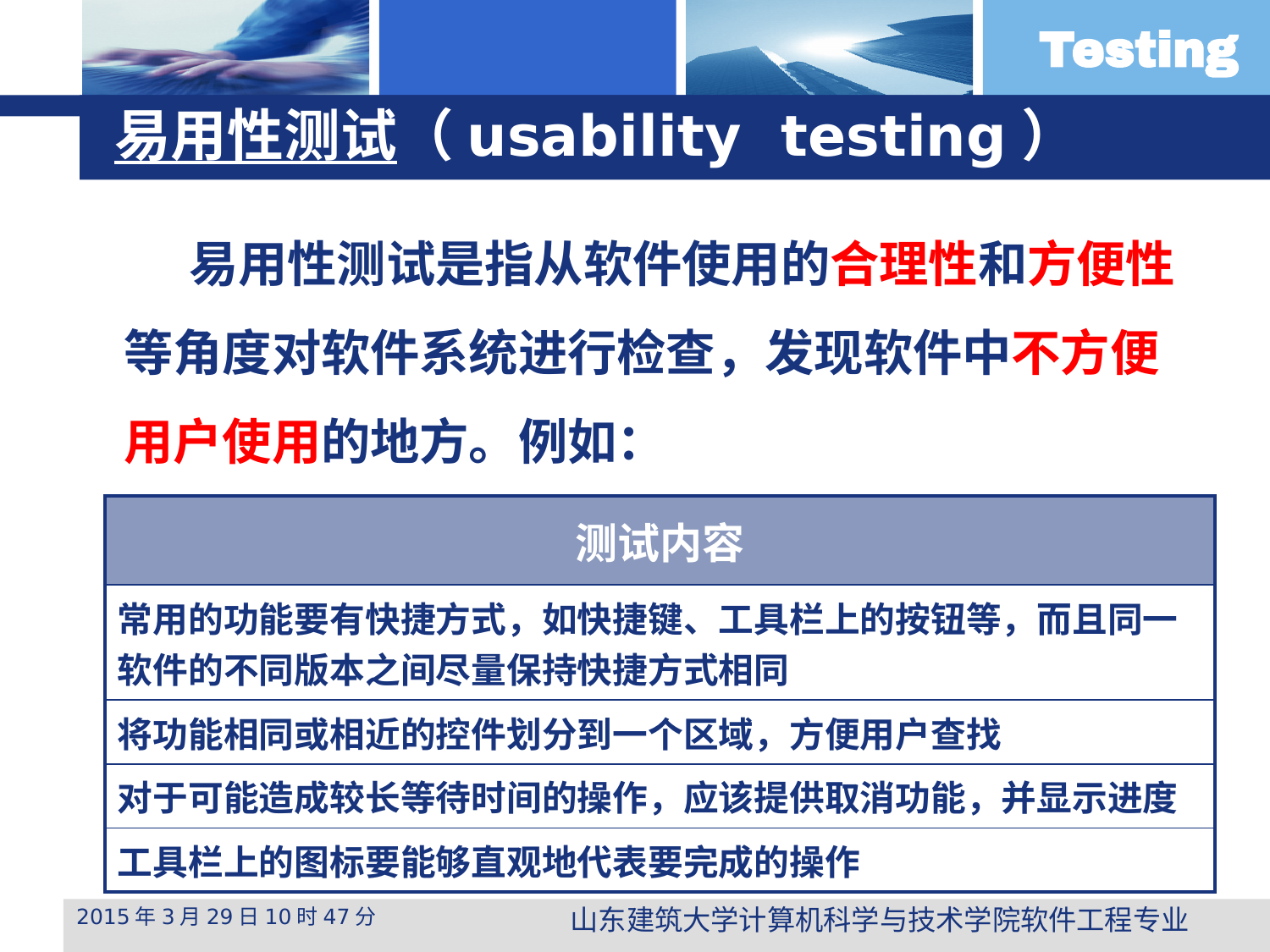

# 易用性测试（usability  testing）
         易用性测试是指从软件使用的合理性和方便性等角度对软件系统进行检查，发现软件中不方便用户使用的地方。例如：
| 测试内容 |
| --- |
| 常用的功能要有快捷方式，如快捷键、工具栏上的按钮等，而且同一软件的不同版本之间尽量保持快捷方式相同 |
| 将功能相同或相近的控件划分到一个区域，方便用户查找 |
| 对于可能造成较长等待时间的操作，应该提供取消功能，并显示进度 |
| 工具栏上的图标要能够直观地代表要完成的操作 |
山东建筑大学计算机科学与技术学院软件工程专业
2015年3月29日10时47分